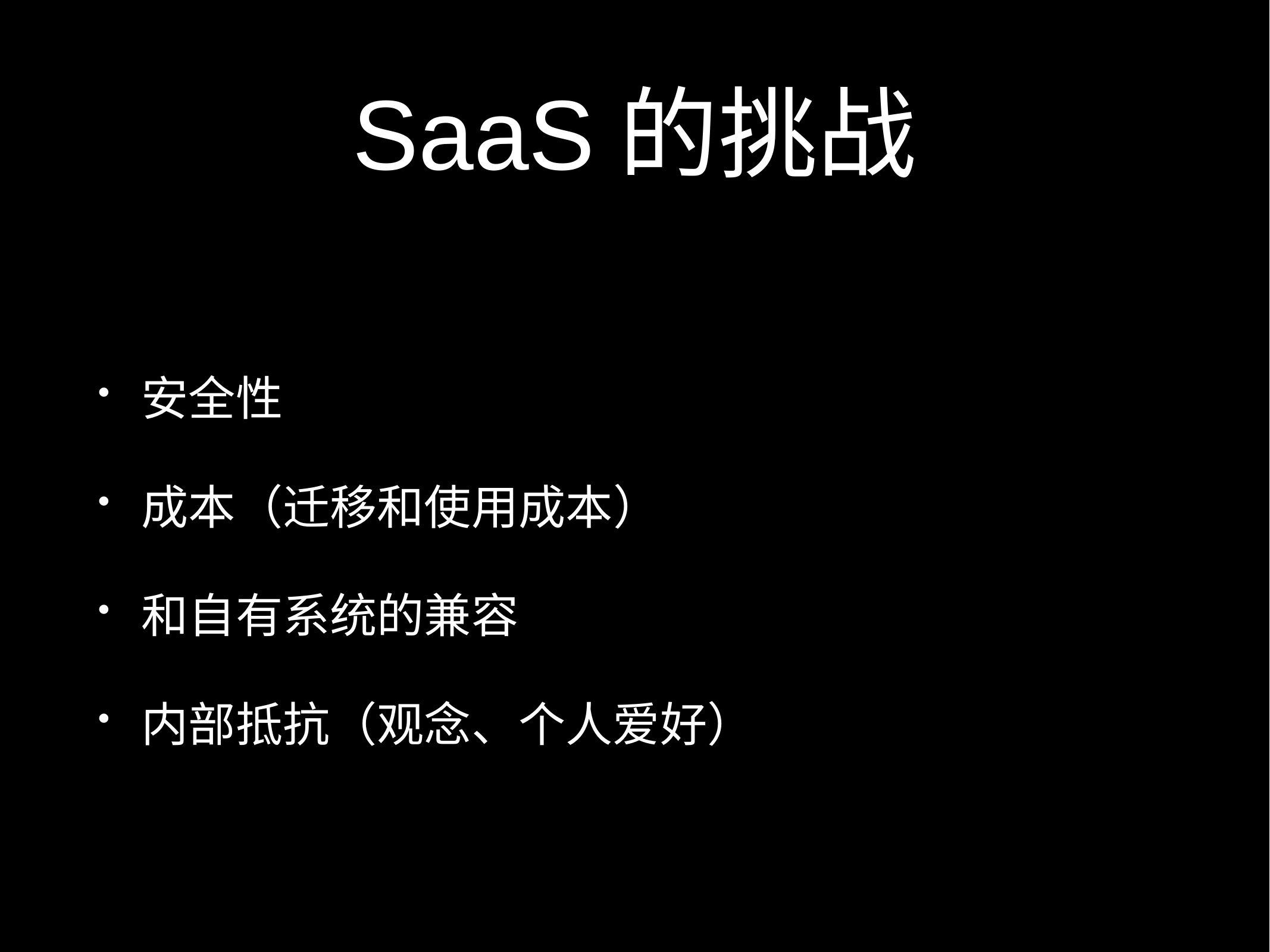

# SaaS的挑战
安全性
成本（迁移和使用成本）
和自有系统的兼容
内部抵抗（观念、个人爱好）